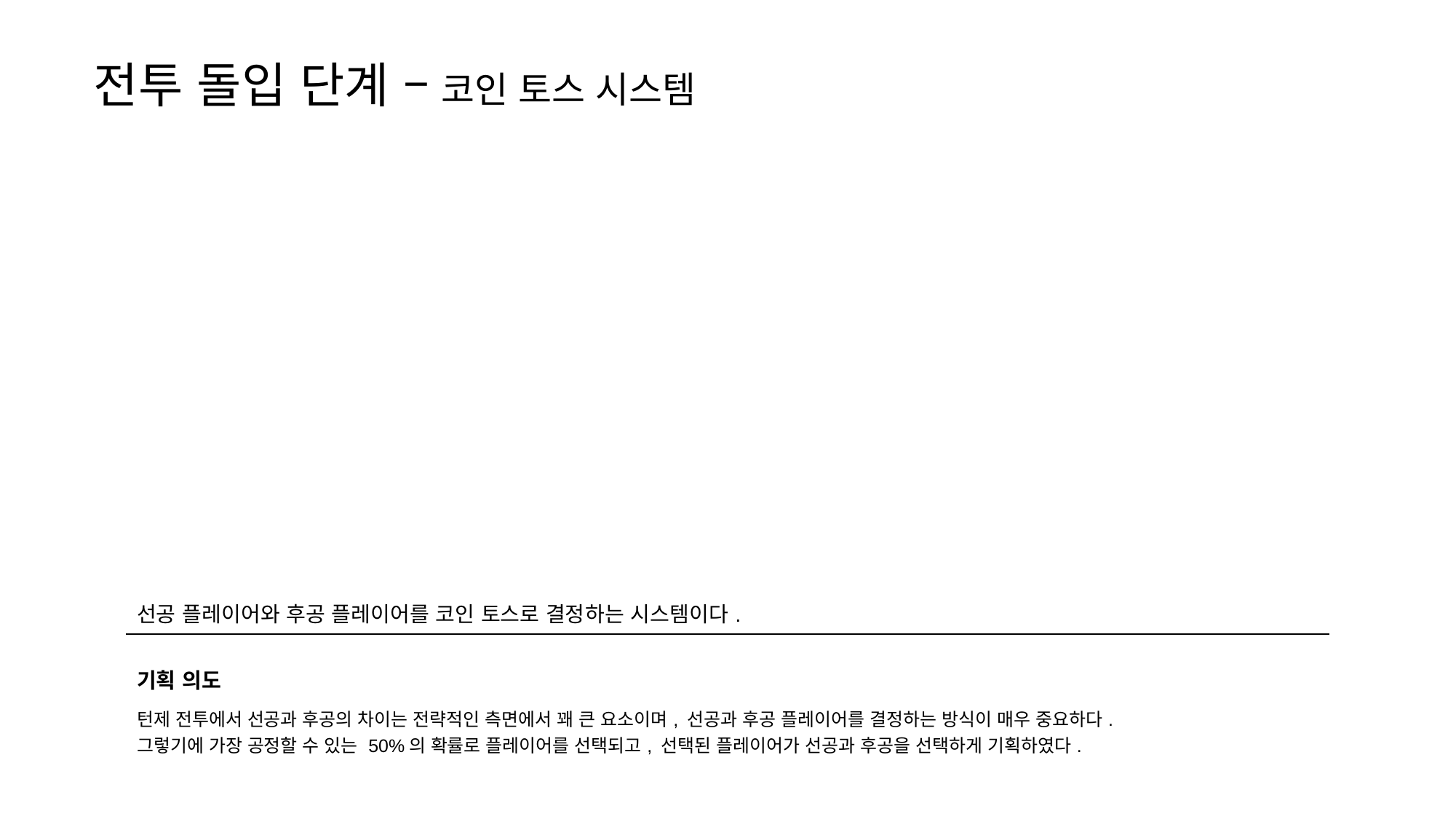

전투 돌입 단계 – 코인 토스 시스템
| 선공 플레이어와 후공 플레이어를 코인 토스로 결정하는 시스템이다. |
| --- |
| 기획 의도 |
| 턴제 전투에서 선공과 후공의 차이는 전략적인 측면에서 꽤 큰 요소이며, 선공과 후공 플레이어를 결정하는 방식이 매우 중요하다. 그렇기에 가장 공정할 수 있는 50%의 확률로 플레이어를 선택되고, 선택된 플레이어가 선공과 후공을 선택하게 기획하였다. |